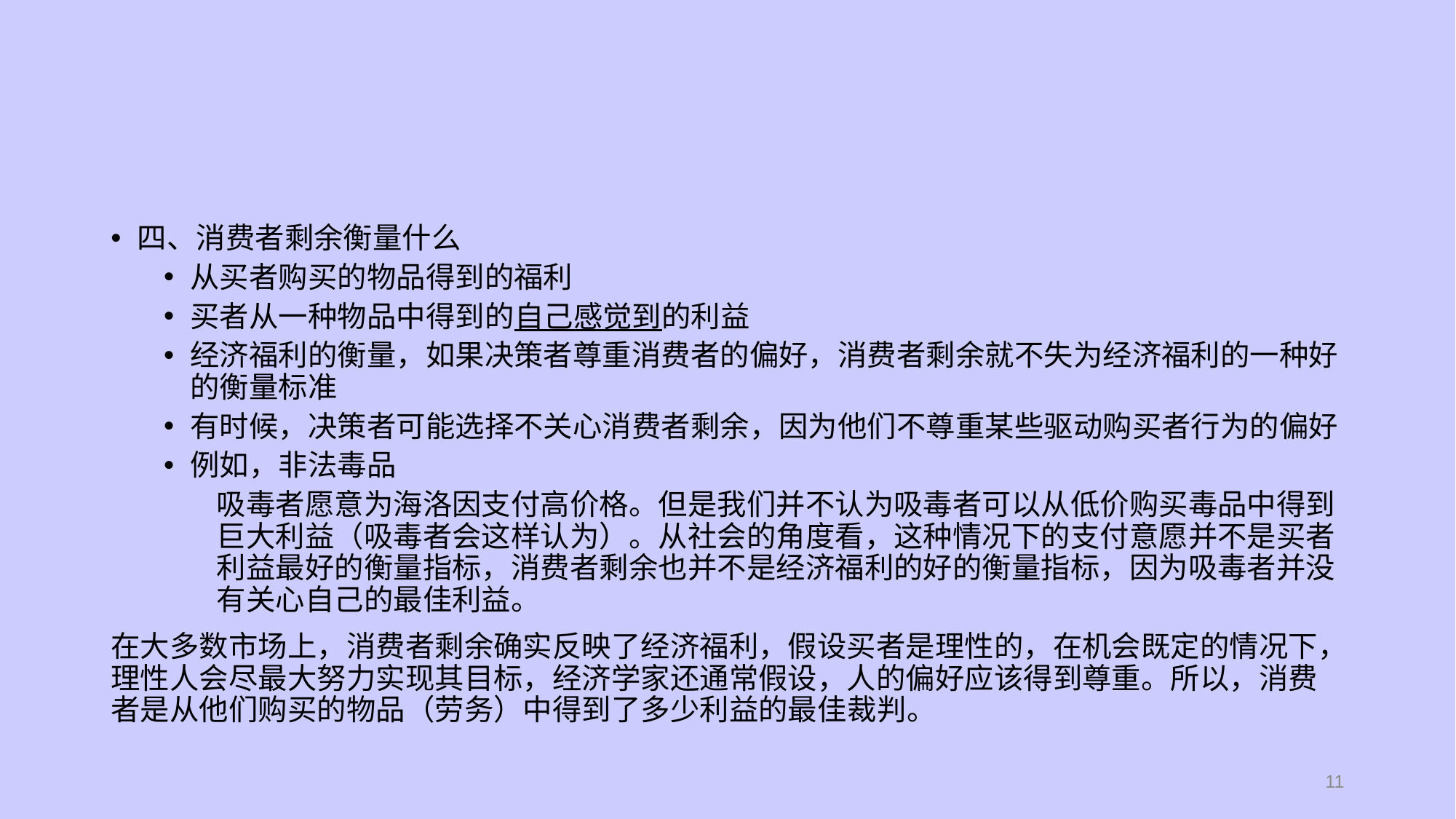

#
四、消费者剩余衡量什么
从买者购买的物品得到的福利
买者从一种物品中得到的自己感觉到的利益
经济福利的衡量，如果决策者尊重消费者的偏好，消费者剩余就不失为经济福利的一种好的衡量标准
有时候，决策者可能选择不关心消费者剩余，因为他们不尊重某些驱动购买者行为的偏好
例如，非法毒品
吸毒者愿意为海洛因支付高价格。但是我们并不认为吸毒者可以从低价购买毒品中得到巨大利益（吸毒者会这样认为）。从社会的角度看，这种情况下的支付意愿并不是买者利益最好的衡量指标，消费者剩余也并不是经济福利的好的衡量指标，因为吸毒者并没有关心自己的最佳利益。
在大多数市场上，消费者剩余确实反映了经济福利，假设买者是理性的，在机会既定的情况下，理性人会尽最大努力实现其目标，经济学家还通常假设，人的偏好应该得到尊重。所以，消费者是从他们购买的物品（劳务）中得到了多少利益的最佳裁判。

11